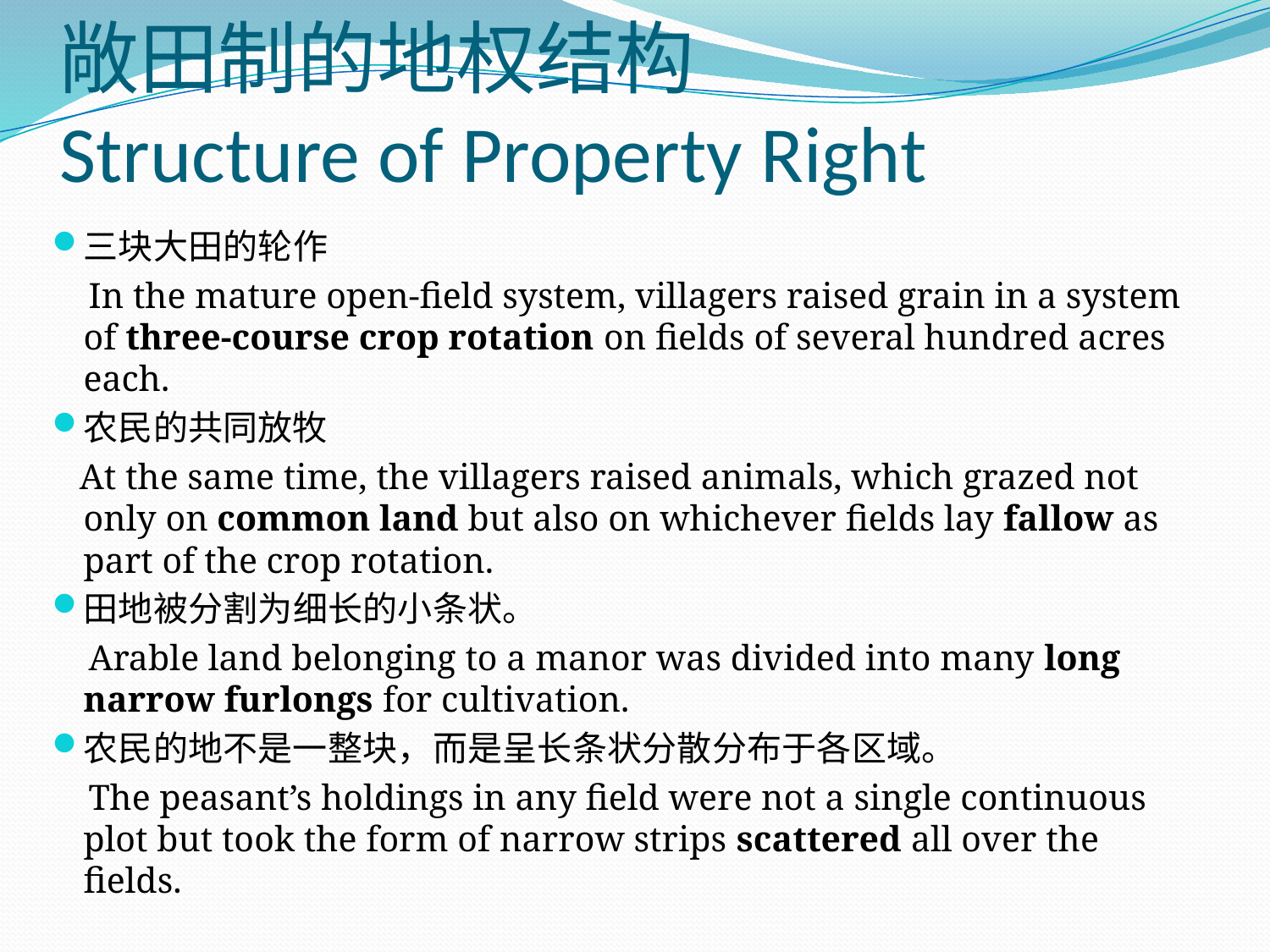

# 敞田制的地权结构 Structure of Property Right
三块大田的轮作
    In the mature open-field system, villagers raised grain in a system of three-course crop rotation on fields of several hundred acres each.
农民的共同放牧
   At the same time, the villagers raised animals, which grazed not only on common land but also on whichever fields lay fallow as part of the crop rotation.
田地被分割为细长的小条状。
    Arable land belonging to a manor was divided into many long narrow furlongs for cultivation.
农民的地不是一整块，而是呈长条状分散分布于各区域。
    The peasant’s holdings in any field were not a single continuous plot but took the form of narrow strips scattered all over the fields.